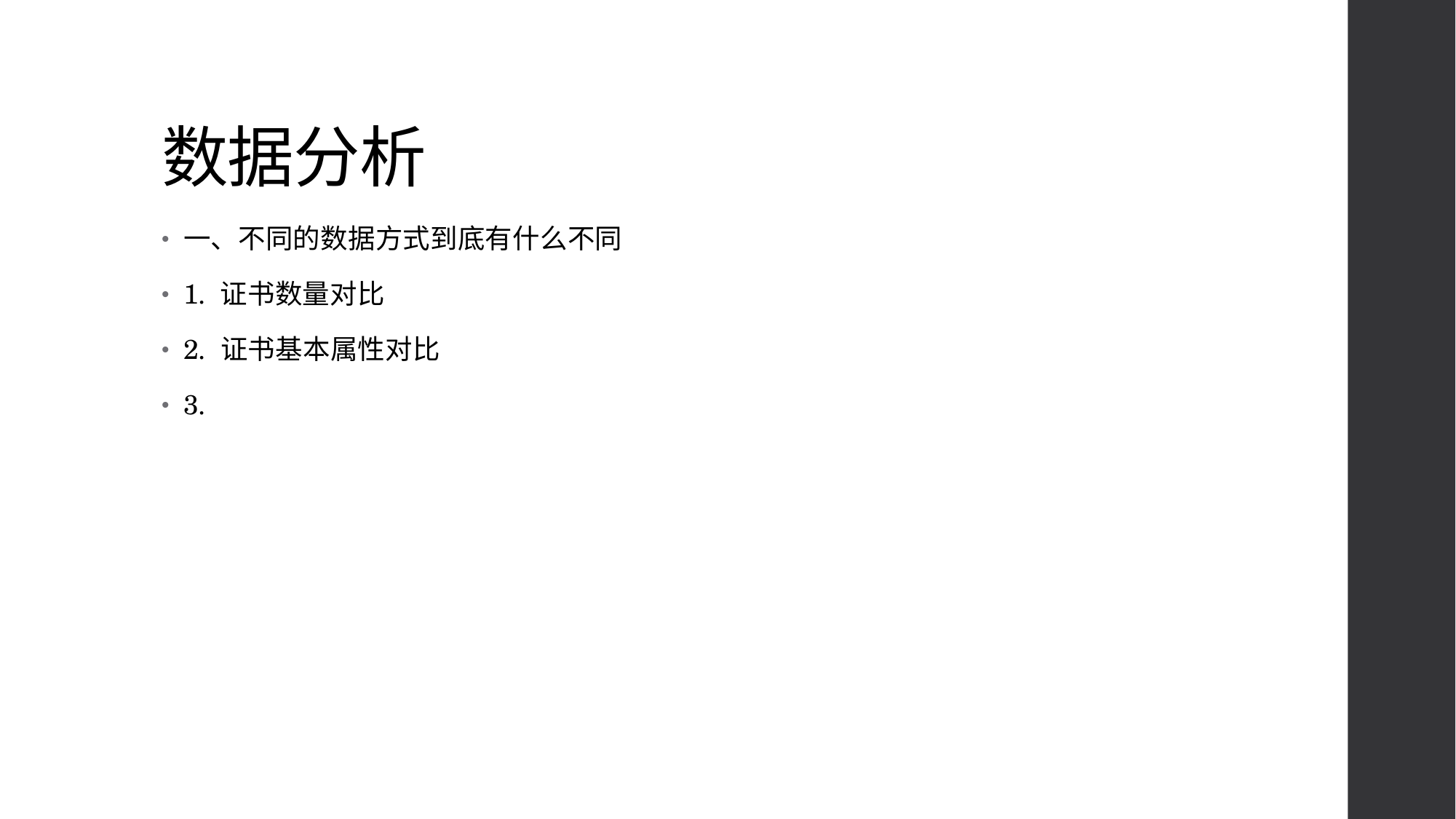

# 数据分析
一、不同的数据方式到底有什么不同
1. 证书数量对比
2. 证书基本属性对比
3.